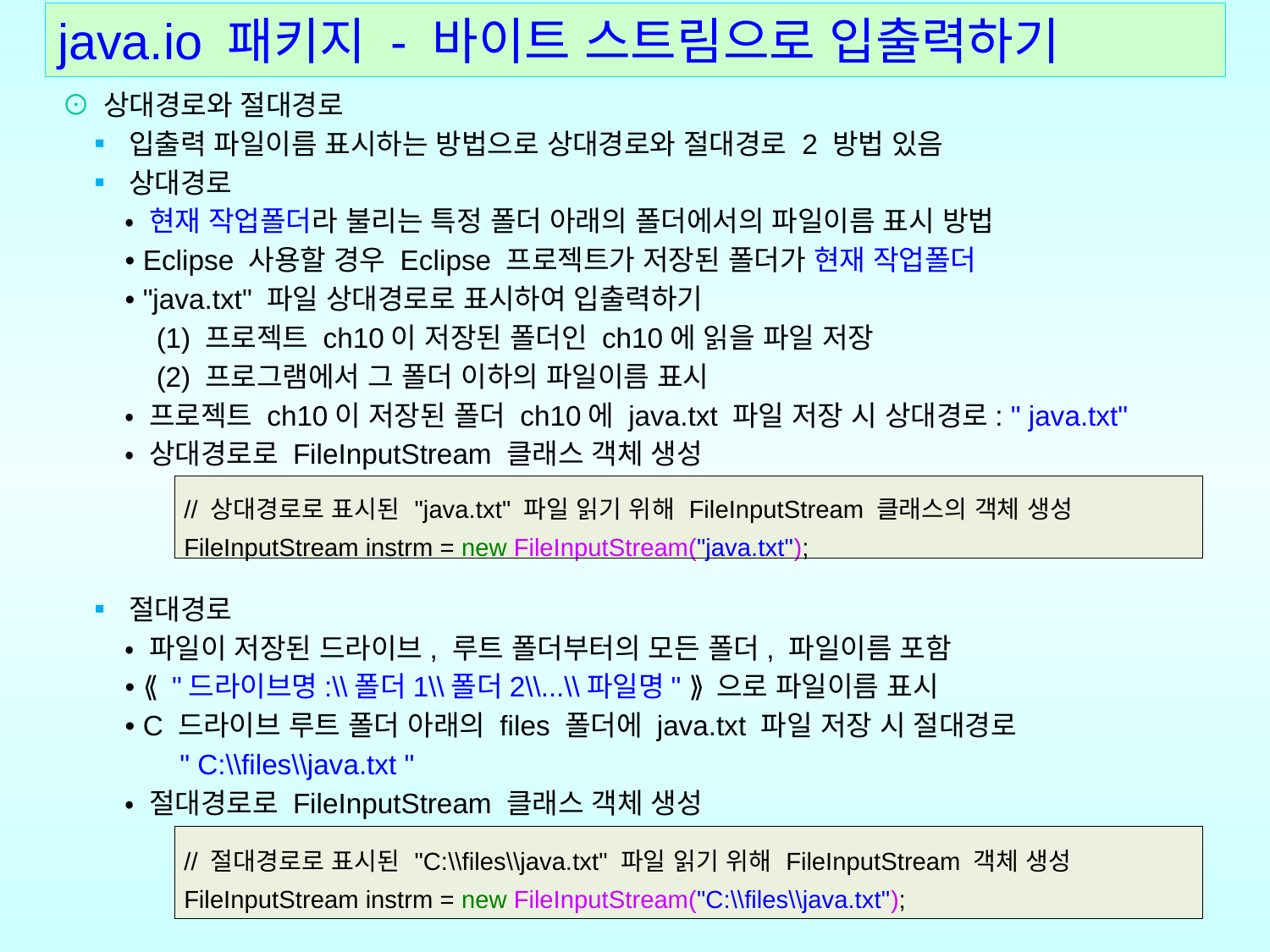

# java.io 패키지 - 바이트 스트림으로 입출력하기
⊙ 상대경로와 절대경로
   ▪ 입출력 파일이름 표시하는 방법으로 상대경로와 절대경로 2 방법 있음
   ▪ 상대경로
        • 현재 작업폴더라 불리는 특정 폴더 아래의 폴더에서의 파일이름 표시 방법
        • Eclipse 사용할 경우 Eclipse 프로젝트가 저장된 폴더가 현재 작업폴더
        • "java.txt" 파일 상대경로로 표시하여 입출력하기
            (1) 프로젝트 ch10이 저장된 폴더인 ch10에 읽을 파일 저장
            (2) 프로그램에서 그 폴더 이하의 파일이름 표시
        • 프로젝트 ch10이 저장된 폴더 ch10에 java.txt 파일 저장 시 상대경로: " java.txt"
        • 상대경로로 FileInputStream 클래스 객체 생성

   ▪ 절대경로
        • 파일이 저장된 드라이브, 루트 폴더부터의 모든 폴더, 파일이름 포함
        • ⟪ "드라이브명:\\폴더1\\폴더2\\...\\파일명" ⟫으로 파일이름 표시
        • C 드라이브 루트 폴더 아래의 files 폴더에 java.txt 파일 저장 시 절대경로
               " C:\\files\\java.txt "
        • 절대경로로 FileInputStream 클래스 객체 생성
| // 상대경로로 표시된 "java.txt" 파일 읽기 위해 FileInputStream 클래스의 객체 생성 FileInputStream instrm = new FileInputStream("java.txt"); |
| --- |
| // 절대경로로 표시된 "C:\\files\\java.txt" 파일 읽기 위해 FileInputStream 객체 생성 FileInputStream instrm = new FileInputStream("C:\\files\\java.txt"); |
| --- |